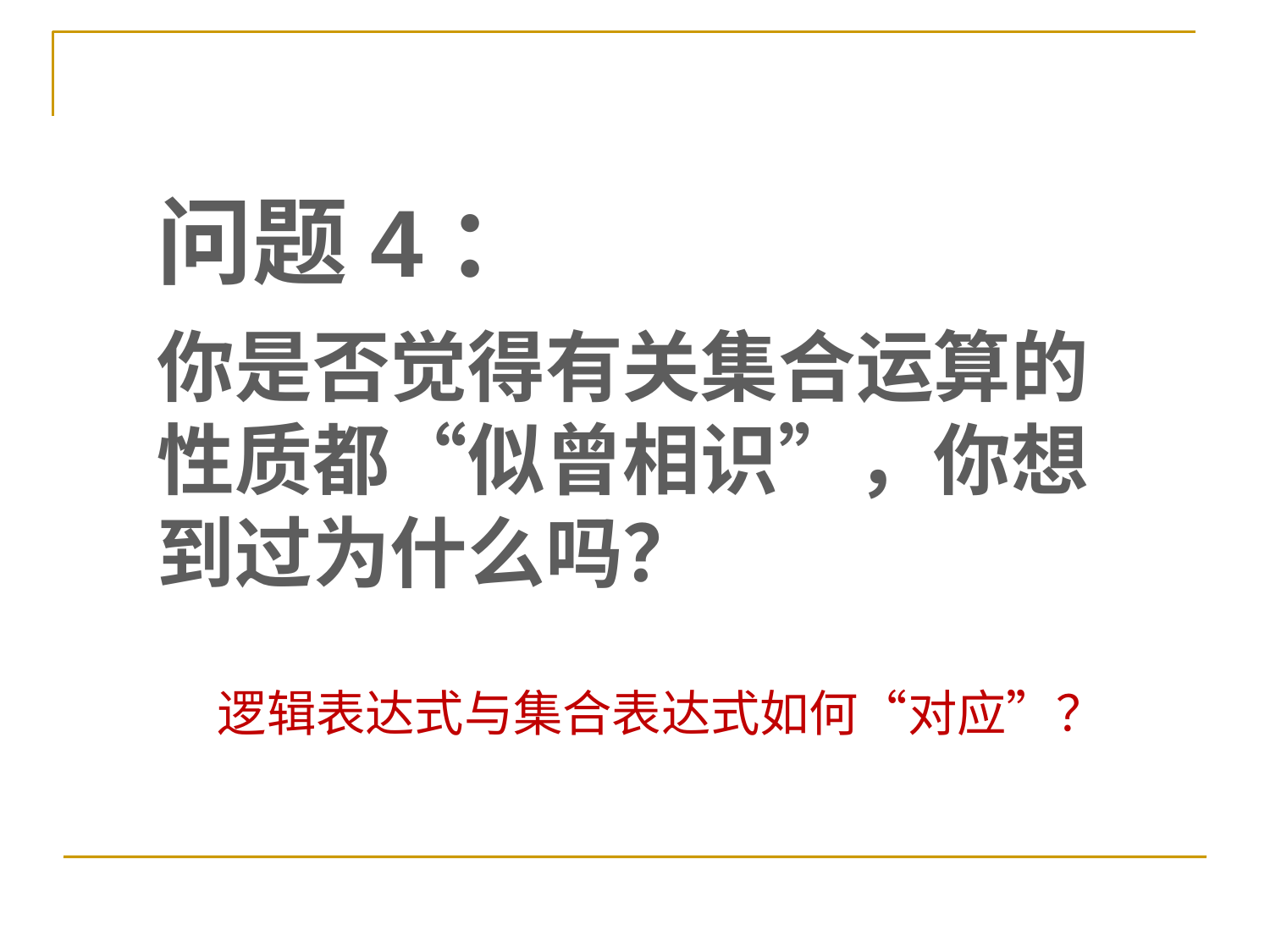

问题4：
你是否觉得有关集合运算的性质都“似曾相识”，你想到过为什么吗？
逻辑表达式与集合表达式如何“对应”？